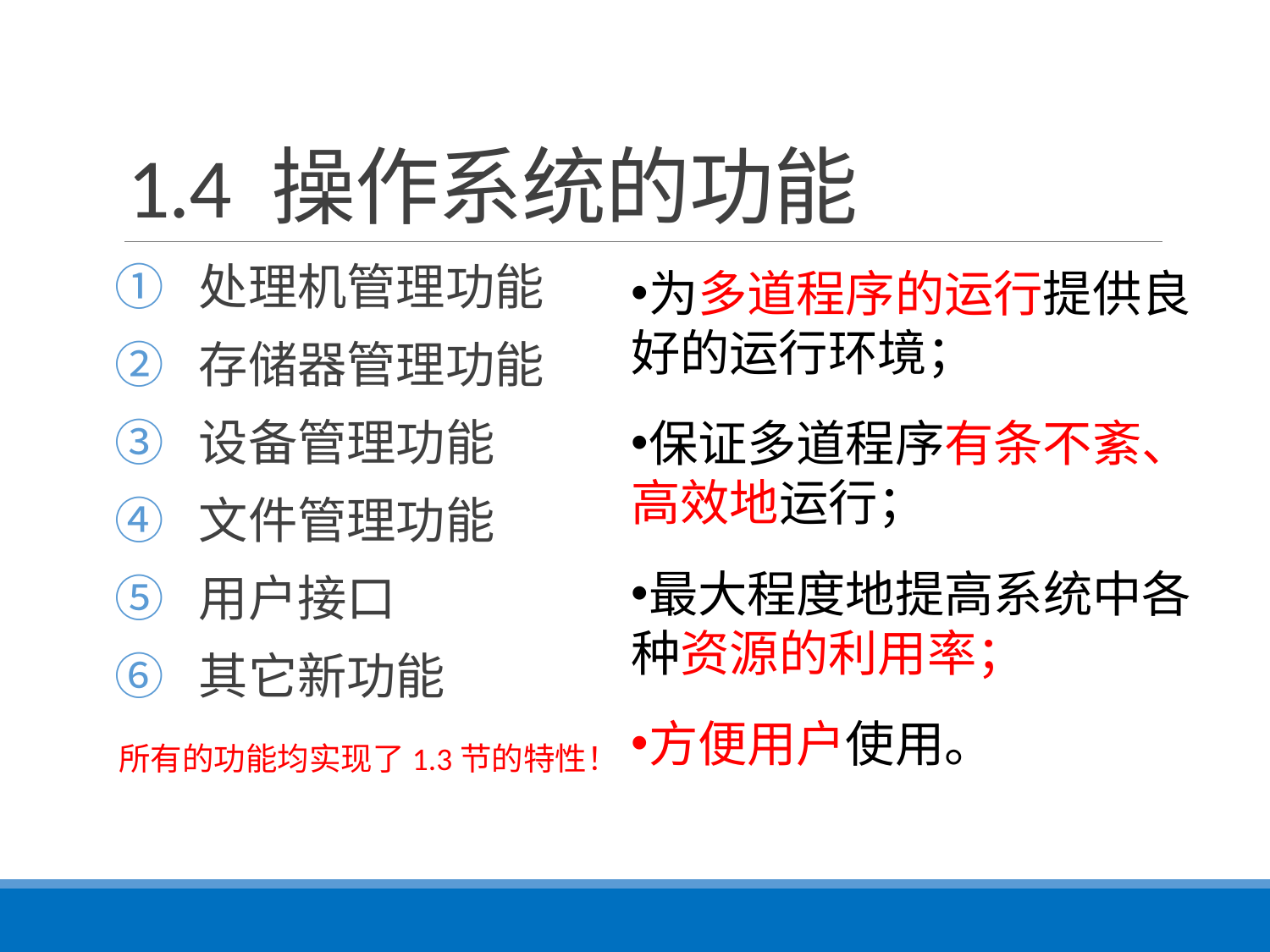

# 1.4 操作系统的功能
处理机管理功能
存储器管理功能
设备管理功能
文件管理功能
用户接口
其它新功能
为多道程序的运行提供良好的运行环境；
保证多道程序有条不紊、高效地运行；
最大程度地提高系统中各种资源的利用率；
方便用户使用。
所有的功能均实现了1.3节的特性！